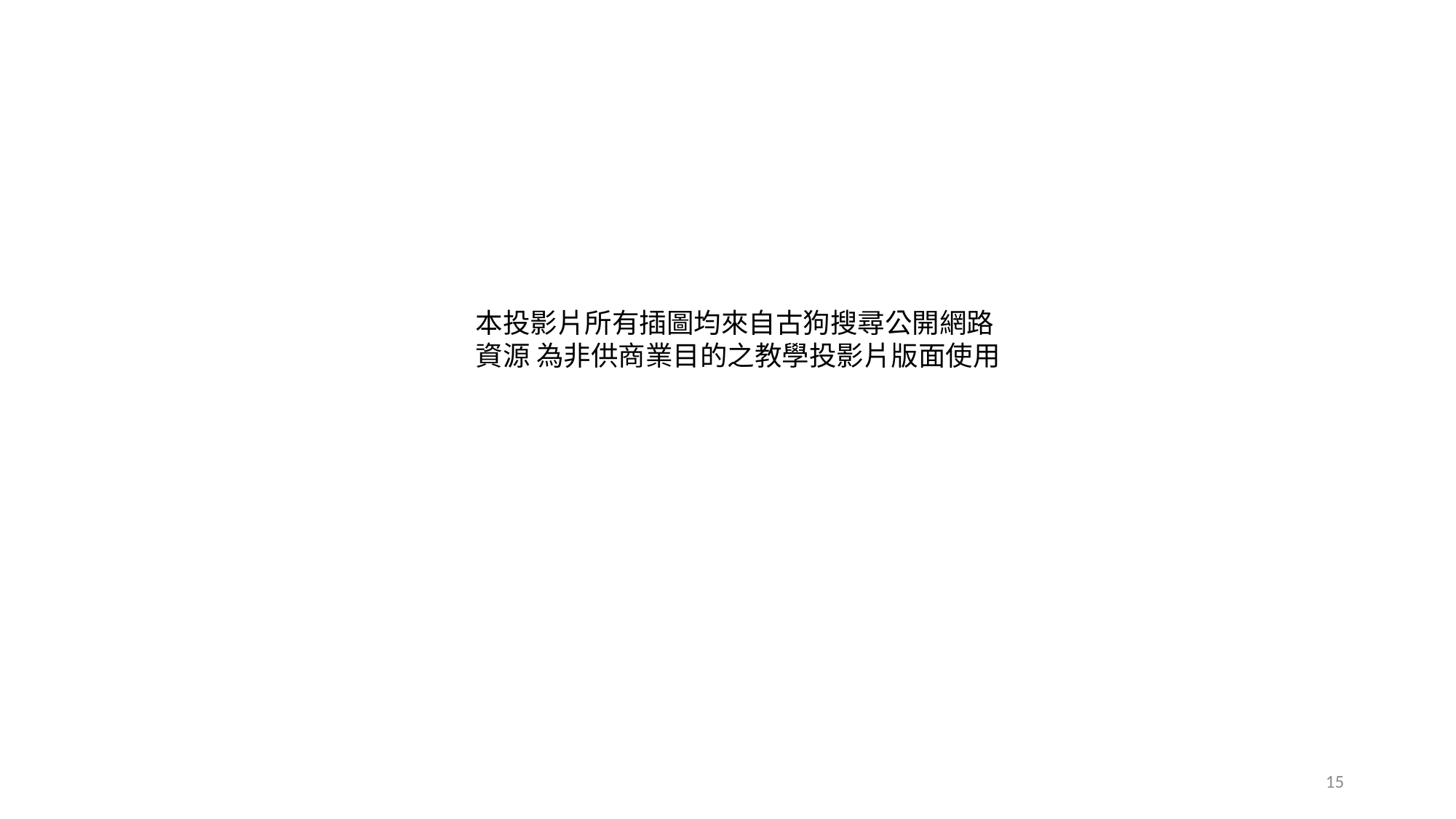

本投影片所有插圖均來自古狗搜尋公開網路資源 為非供商業目的之教學投影片版面使用
15